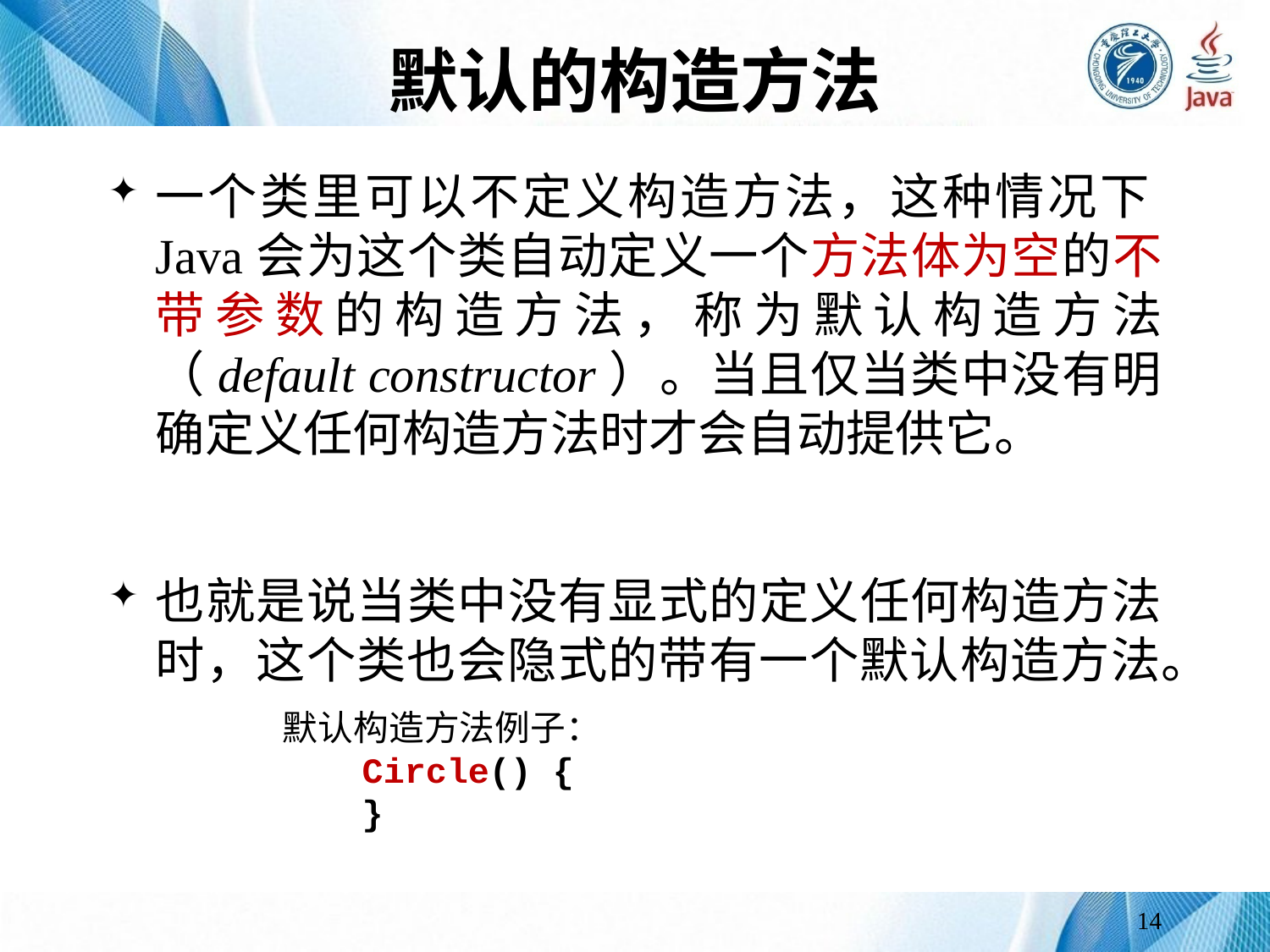

# 默认的构造方法
一个类里可以不定义构造方法，这种情况下Java会为这个类自动定义一个方法体为空的不带参数的构造方法，称为默认构造方法（default constructor）。当且仅当类中没有明确定义任何构造方法时才会自动提供它。

也就是说当类中没有显式的定义任何构造方法时，这个类也会隐式的带有一个默认构造方法。
		默认构造方法例子：
Circle() {
}

14